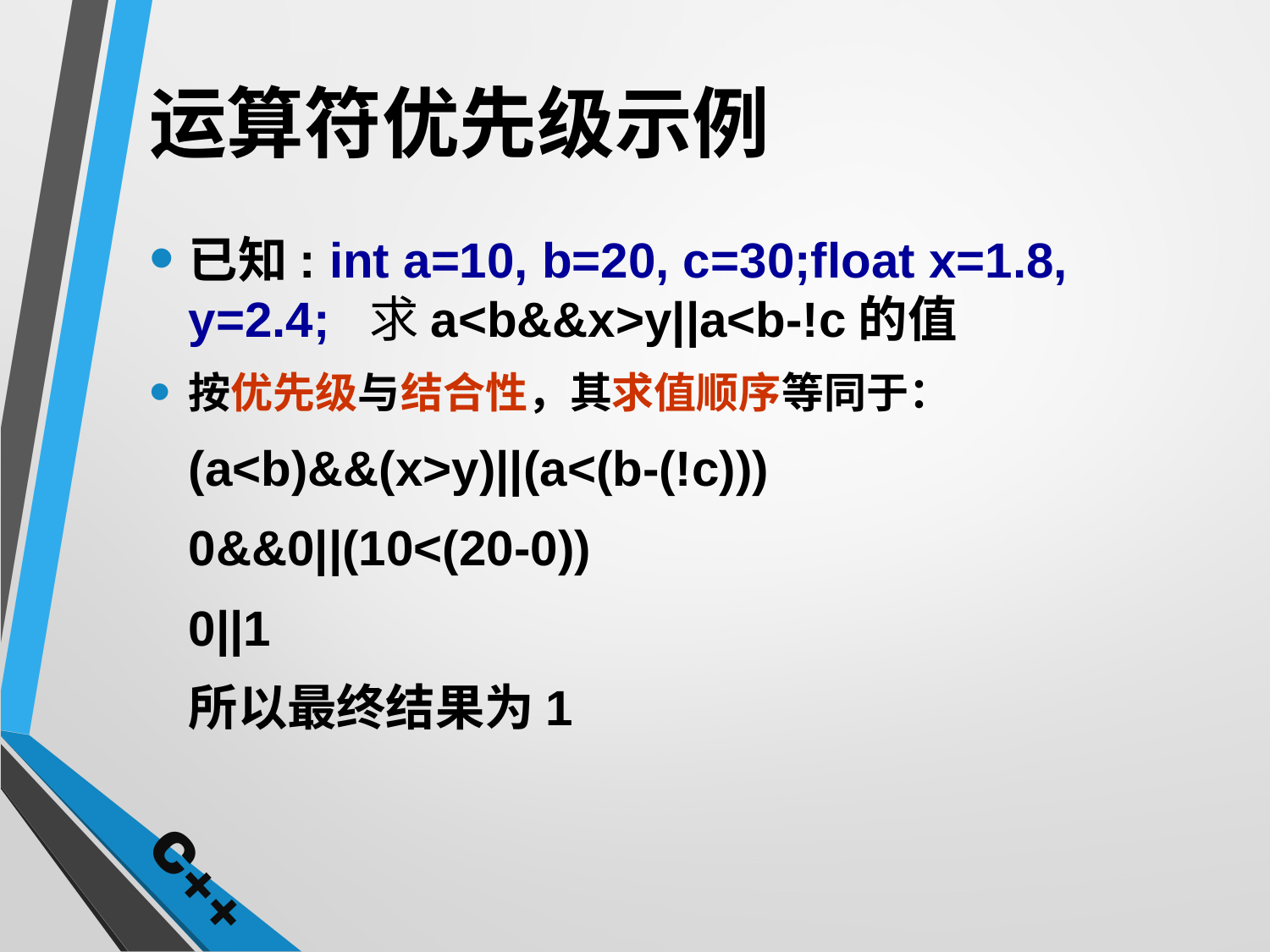

# 运算符优先级示例
已知: int a=10, b=20, c=30;float x=1.8, y=2.4;  求a<b&&x>y||a<b-!c的值
按优先级与结合性，其求值顺序等同于：
	(a<b)&&(x>y)||(a<(b-(!c)))
	0&&0||(10<(20-0))
	0||1
	所以最终结果为1